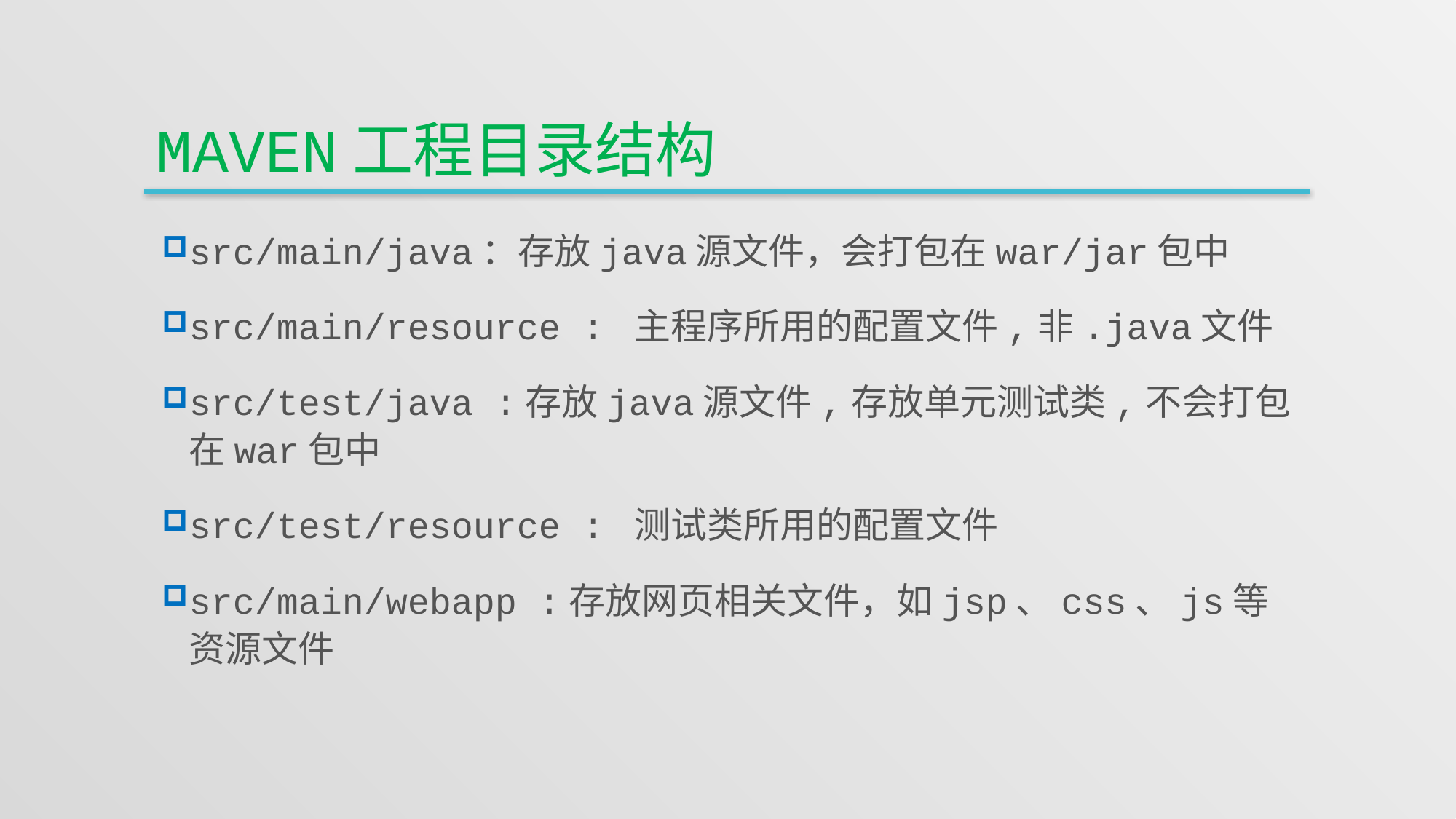

# Maven工程目录结构
src/main/java：存放java源文件，会打包在war/jar包中
src/main/resource : 主程序所用的配置文件,非.java文件
src/test/java :存放java源文件,存放单元测试类,不会打包在war包中
src/test/resource : 测试类所用的配置文件
src/main/webapp :存放网页相关文件，如jsp、css、js等资源文件